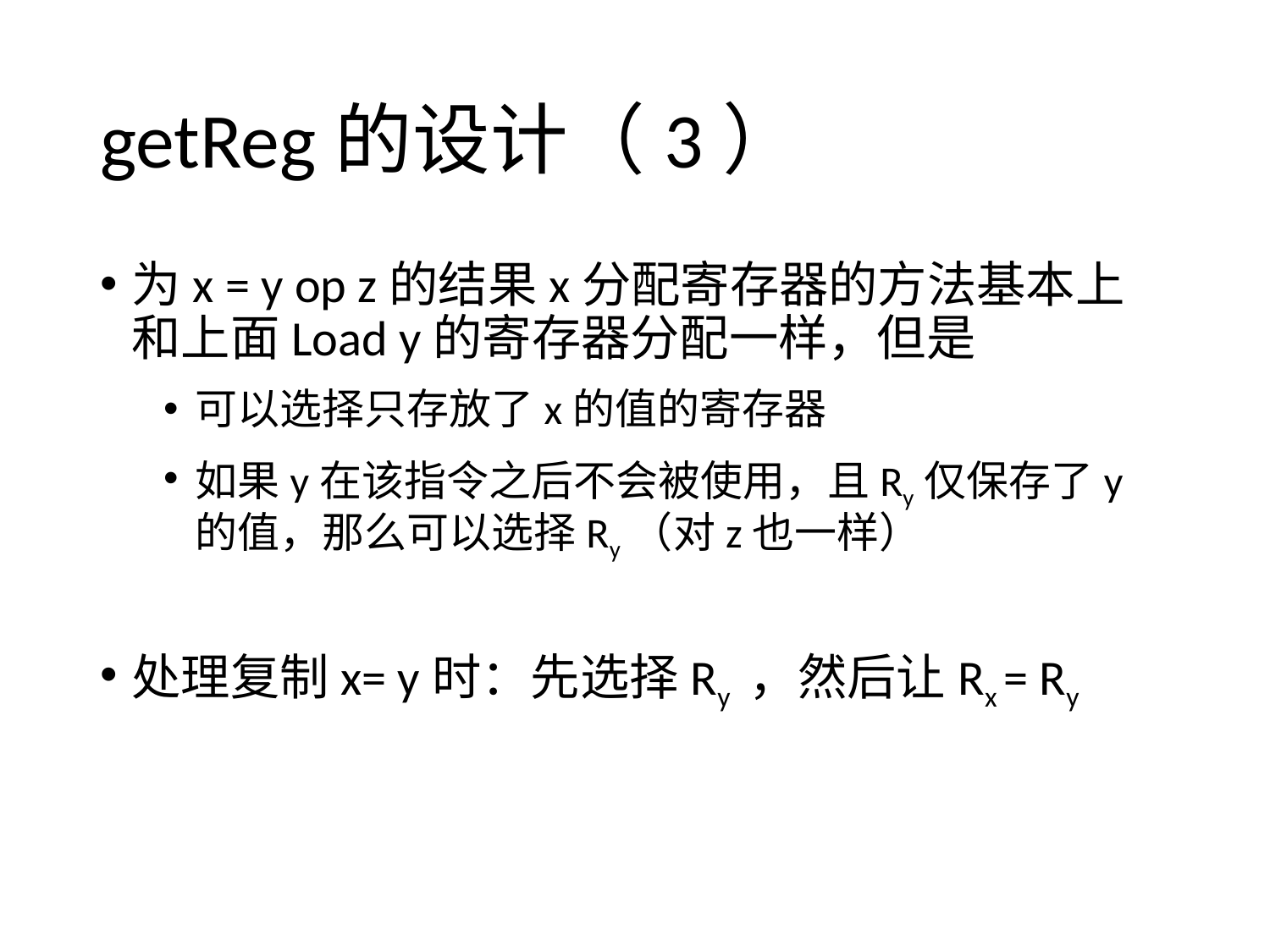

# getReg的设计（3）
为x = y op z的结果x分配寄存器的方法基本上和上面Load y的寄存器分配一样，但是
可以选择只存放了x的值的寄存器
如果y在该指令之后不会被使用，且Ry仅保存了y的值，那么可以选择Ry（对z也一样）

处理复制x= y时：先选择Ry ，然后让Rx = Ry